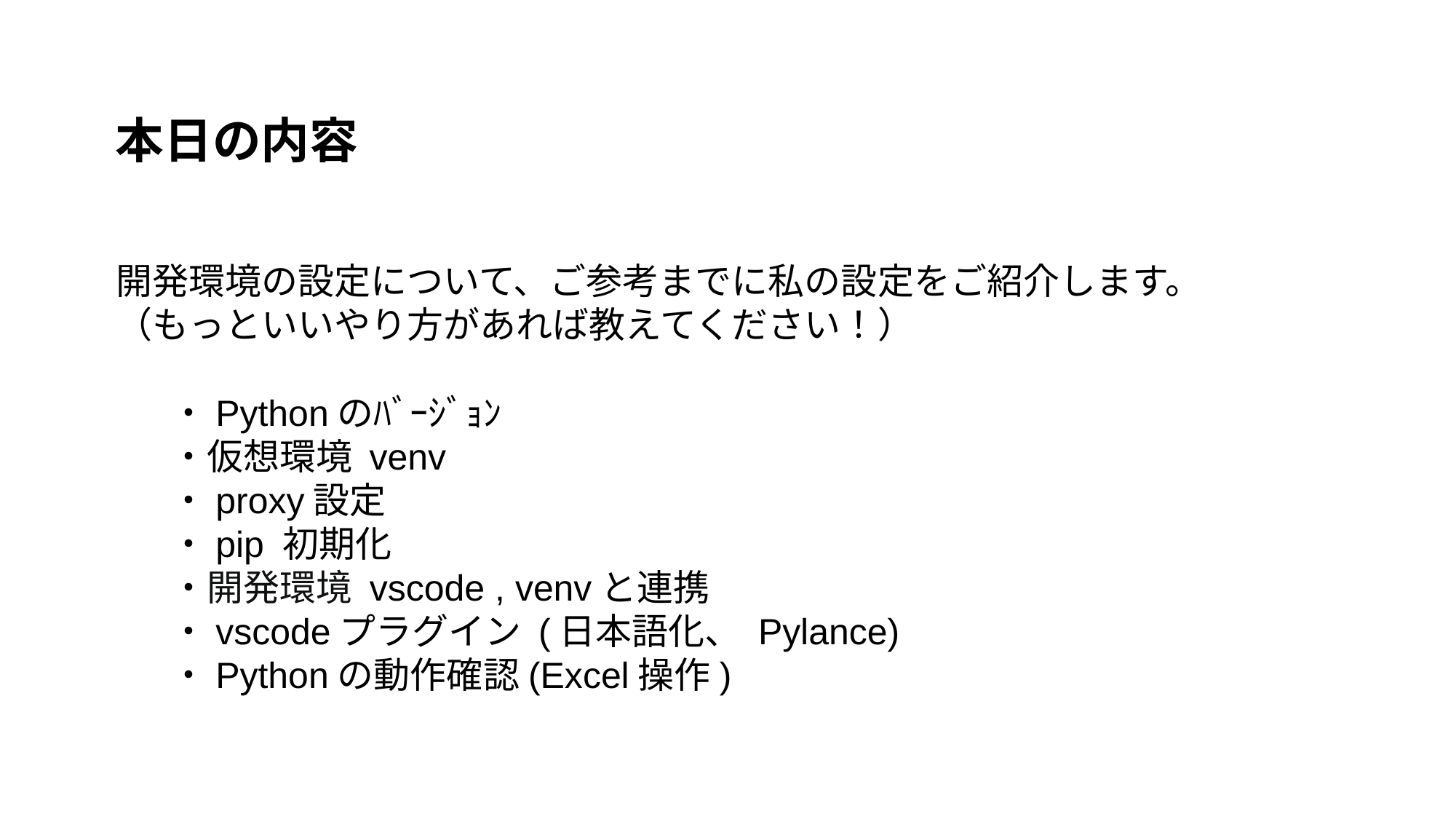

本日の内容
開発環境の設定について、ご参考までに私の設定をご紹介します。
（もっといいやり方があれば教えてください！）

・Pythonのﾊﾞｰｼﾞｮﾝ
・仮想環境 venv
・proxy設定
・pip 初期化
・開発環境 vscode , venvと連携
・vscodeプラグイン (日本語化、 Pylance)
・Pythonの動作確認(Excel操作)